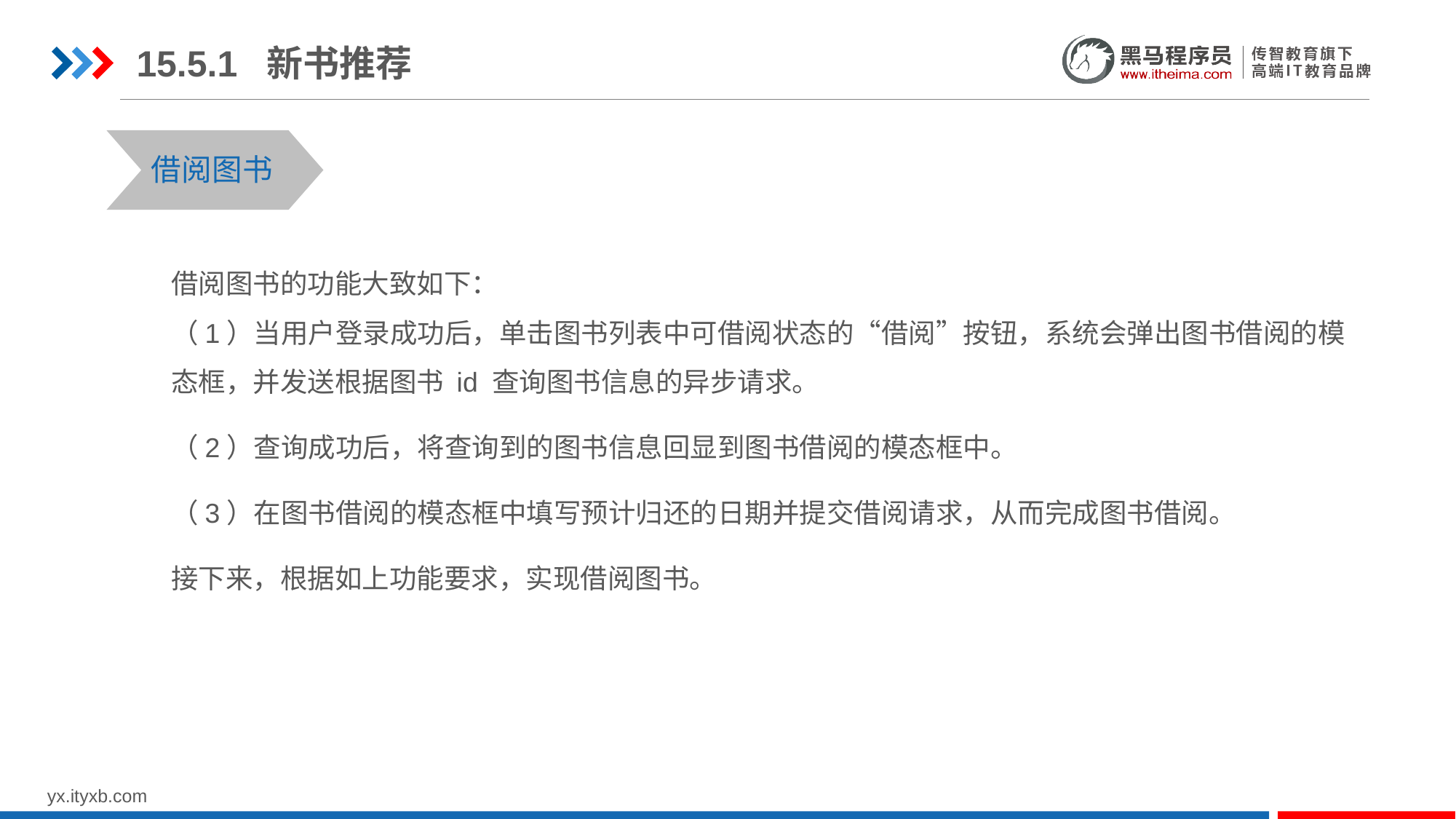

15.5.1  新书推荐

借阅图书
借阅图书的功能大致如下：
（1）当用户登录成功后，单击图书列表中可借阅状态的“借阅”按钮，系统会弹出图书借阅的模态框，并发送根据图书 id 查询图书信息的异步请求。

（2）查询成功后，将查询到的图书信息回显到图书借阅的模态框中。

（3）在图书借阅的模态框中填写预计归还的日期并提交借阅请求，从而完成图书借阅。

接下来，根据如上功能要求，实现借阅图书。